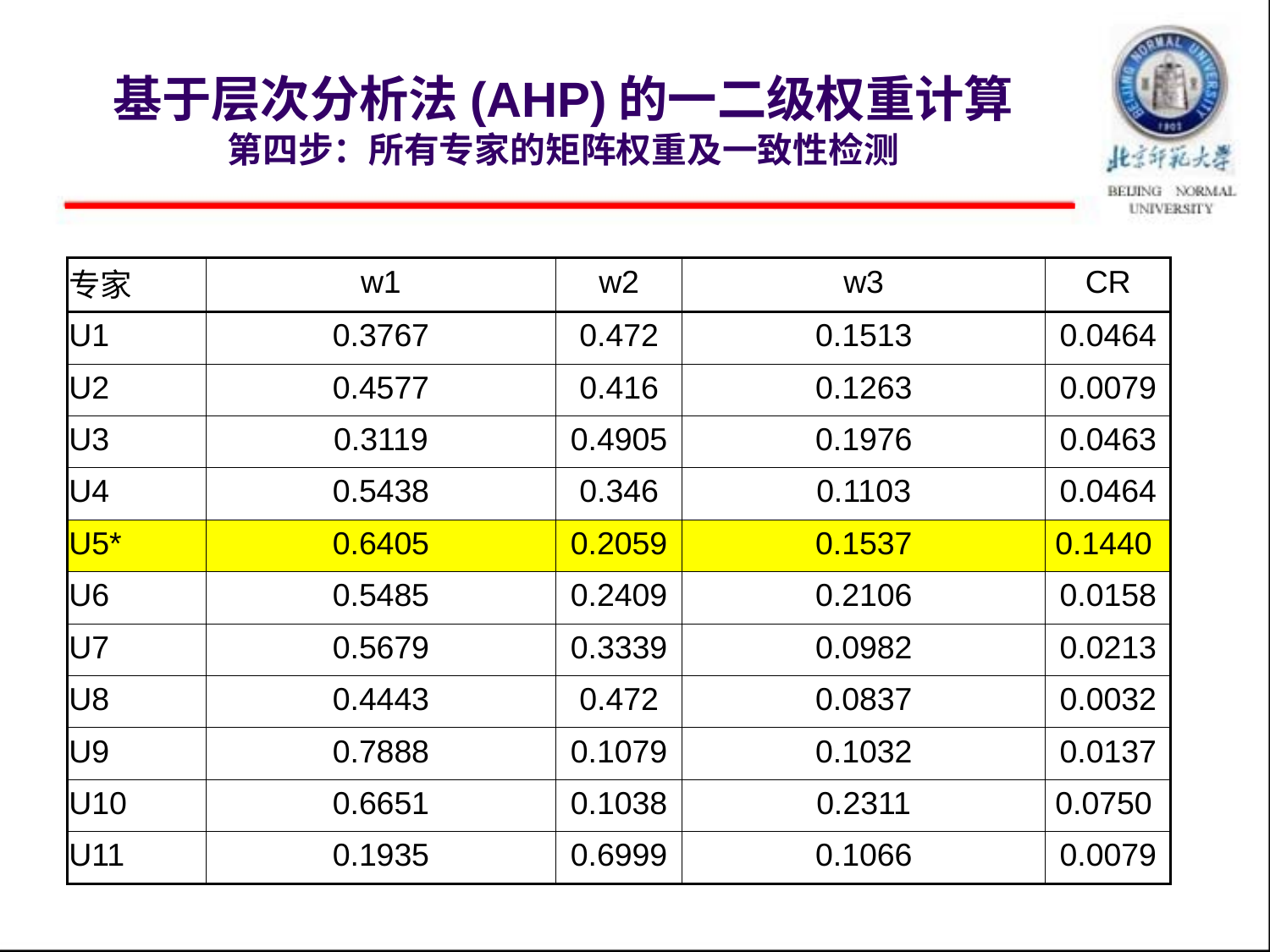

# 基于层次分析法(AHP)的一二级权重计算 第四步：所有专家的矩阵权重及一致性检测
| 专家 | w1 | w2 | w3 | CR |
| --- | --- | --- | --- | --- |
| U1 | 0.3767 | 0.472 | 0.1513 | 0.0464 |
| U2 | 0.4577 | 0.416 | 0.1263 | 0.0079 |
| U3 | 0.3119 | 0.4905 | 0.1976 | 0.0463 |
| U4 | 0.5438 | 0.346 | 0.1103 | 0.0464 |
| U5\* | 0.6405 | 0.2059 | 0.1537 | 0.1440 |
| U6 | 0.5485 | 0.2409 | 0.2106 | 0.0158 |
| U7 | 0.5679 | 0.3339 | 0.0982 | 0.0213 |
| U8 | 0.4443 | 0.472 | 0.0837 | 0.0032 |
| U9 | 0.7888 | 0.1079 | 0.1032 | 0.0137 |
| U10 | 0.6651 | 0.1038 | 0.2311 | 0.0750 |
| U11 | 0.1935 | 0.6999 | 0.1066 | 0.0079 |